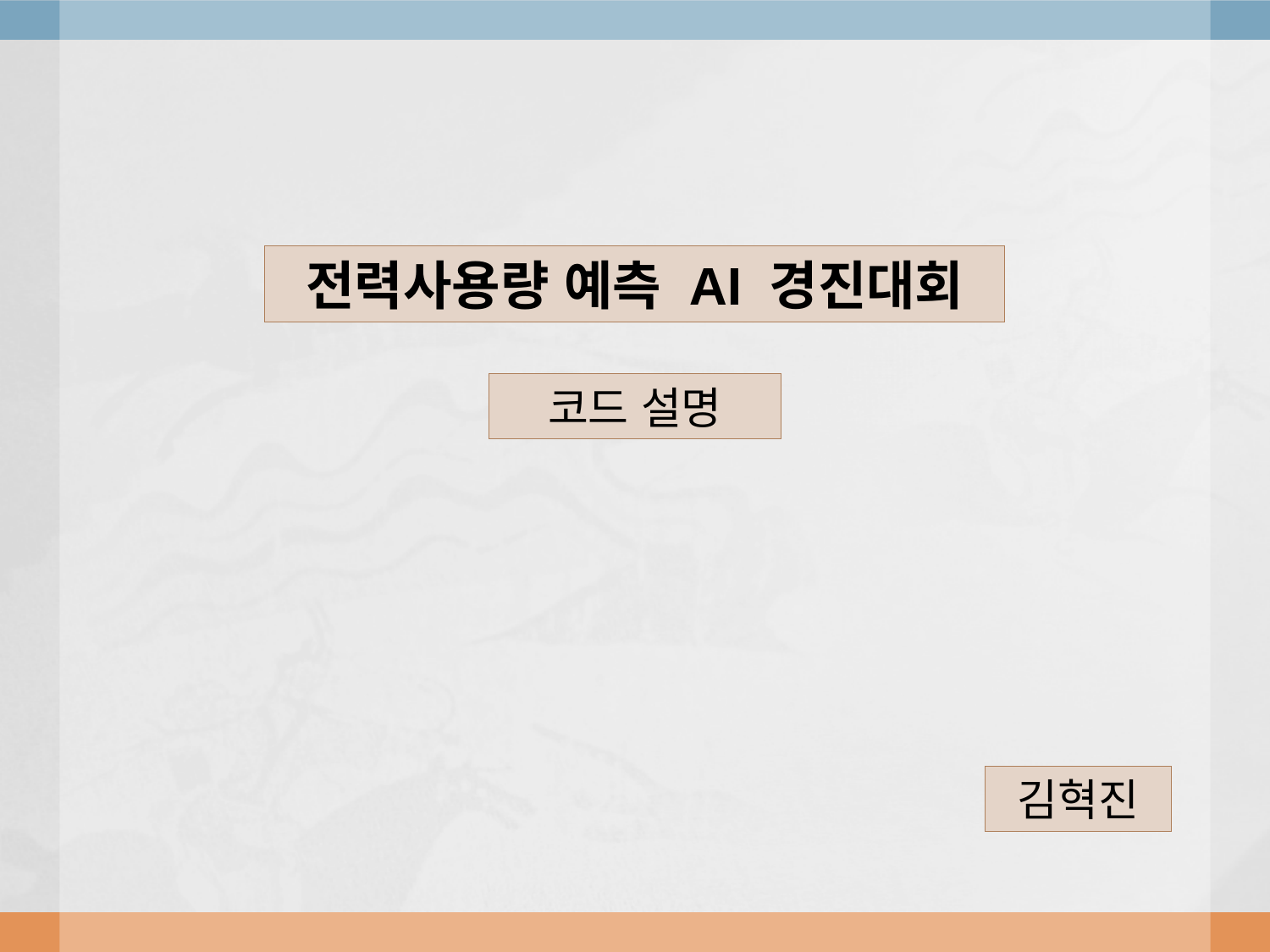

전력사용량 예측 AI 경진대회
코드 설명
김혁진